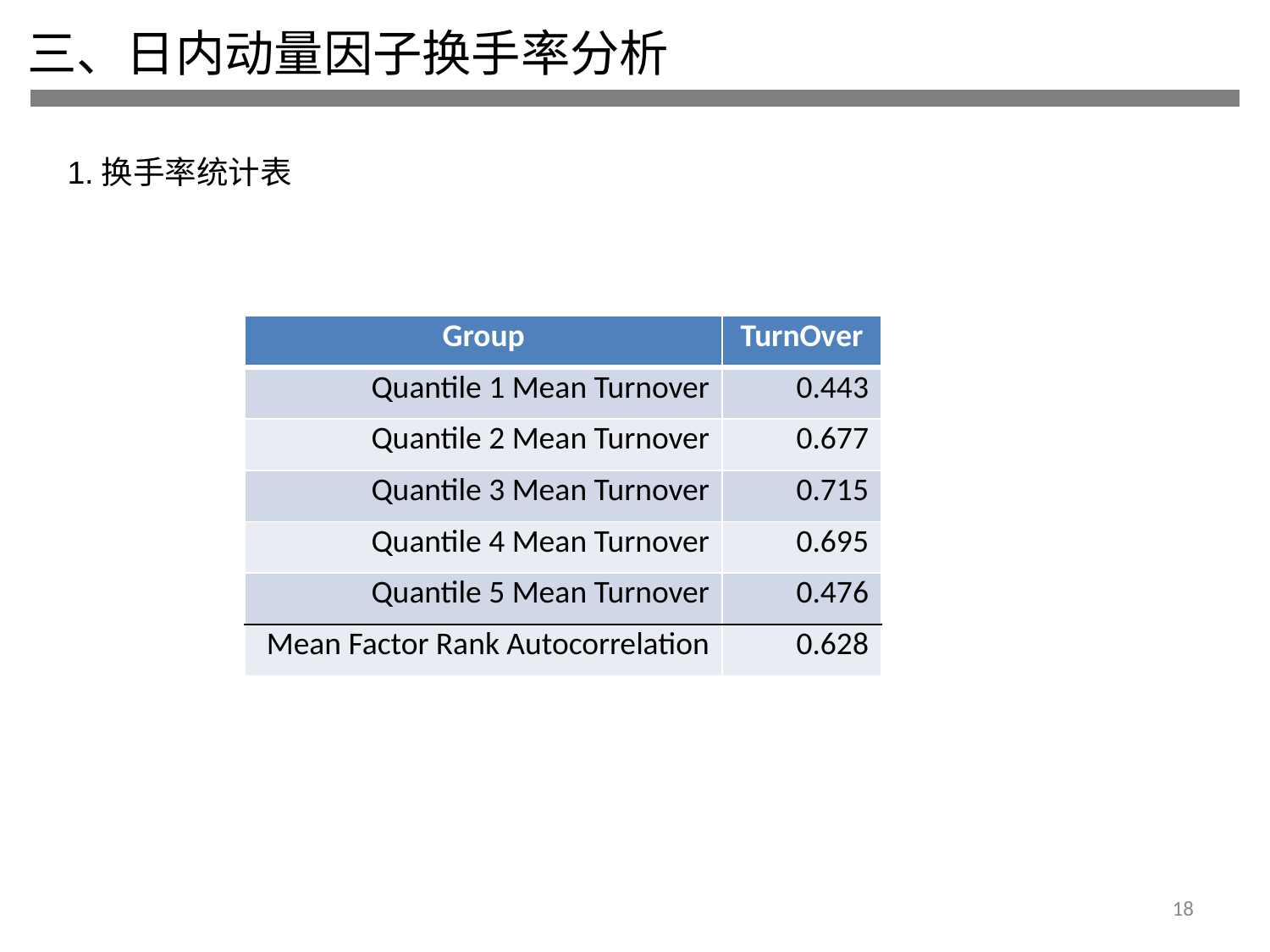

三、日内动量因子换手率分析
|  |
| --- |
1.换手率统计表
| Group | TurnOver |
| --- | --- |
| Quantile 1 Mean Turnover | 0.443 |
| Quantile 2 Mean Turnover | 0.677 |
| Quantile 3 Mean Turnover | 0.715 |
| Quantile 4 Mean Turnover | 0.695 |
| Quantile 5 Mean Turnover | 0.476 |
| Mean Factor Rank Autocorrelation | 0.628 |
18